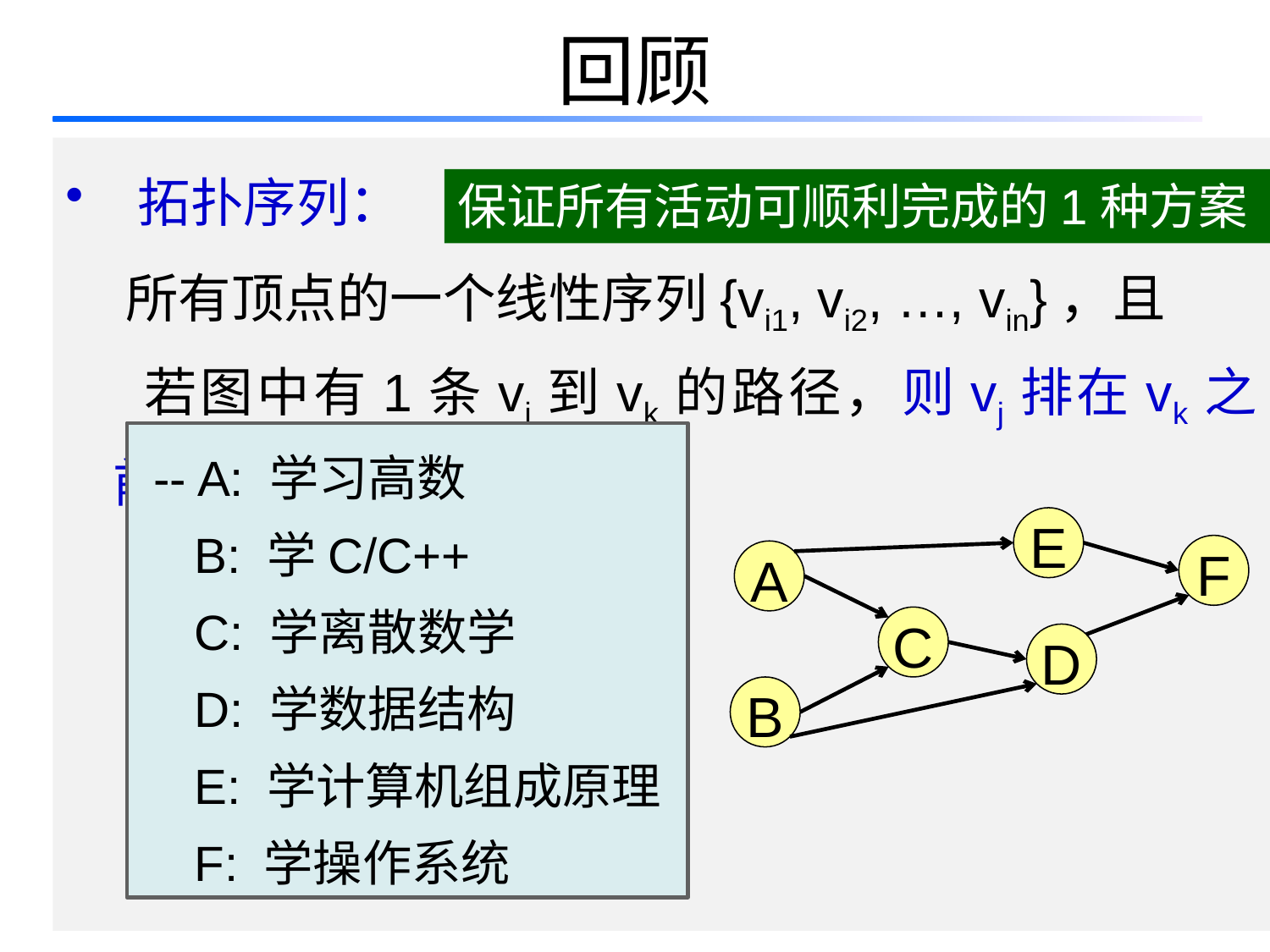

# 回顾

 拓扑序列：
    所有顶点的一个线性序列{vi1, vi2, …, vin}，且
    若图中有1条vj到vk的路径，则vj排在vk之前。

保证所有活动可顺利完成的1种方案
 -- A: 学习高数
    B: 学C/C++
    C: 学离散数学
    D: 学数据结构
    E: 学计算机组成原理
    F: 学操作系统
E
F
A
C
D
B